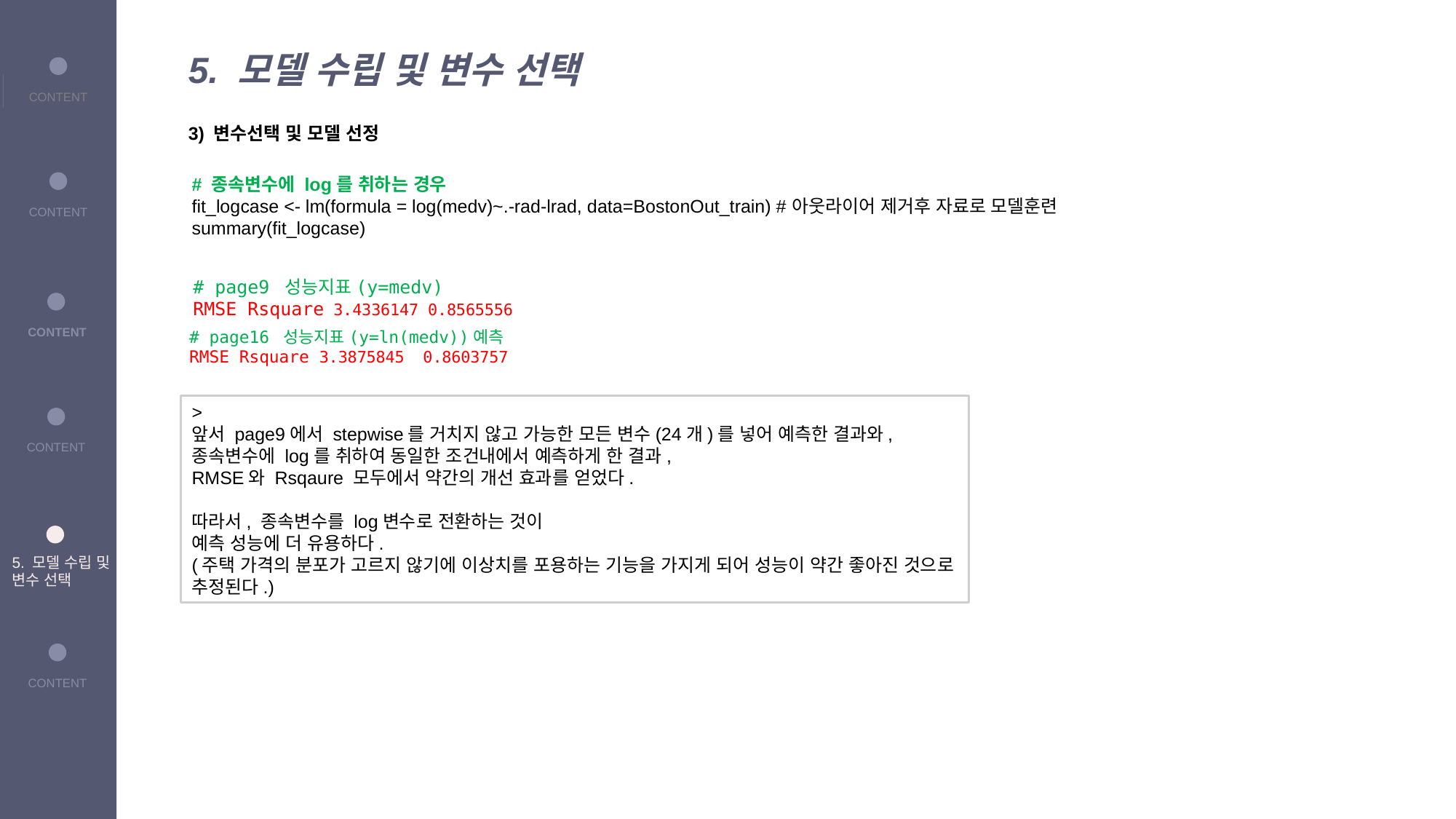

5. 모델 수립 및 변수 선택

CONTENT
3) 변수선택 및 모델 선정
# 종속변수에 log를 취하는 경우
fit_logcase <- lm(formula = log(medv)~.-rad-lrad, data=BostonOut_train) #아웃라이어 제거후 자료로 모델훈련
summary(fit_logcase)

CONTENT
# page9 성능지표(y=medv)
RMSE Rsquare 3.4336147 0.8565556

CONTENT
# page16 성능지표(y=ln(medv))예측
RMSE Rsquare 3.3875845  0.8603757
>
앞서 page9에서 stepwise를 거치지 않고 가능한 모든 변수(24개)를 넣어 예측한 결과와,
종속변수에 log를 취하여 동일한 조건내에서 예측하게 한 결과,
RMSE와 Rsqaure 모두에서 약간의 개선 효과를 얻었다.

따라서, 종속변수를 log변수로 전환하는 것이
예측 성능에 더 유용하다.
(주택 가격의 분포가 고르지 않기에 이상치를 포용하는 기능을 가지게 되어 성능이 약간 좋아진 것으로 추정된다.)

CONTENT

5. 모델 수립 및
변수 선택

CONTENT